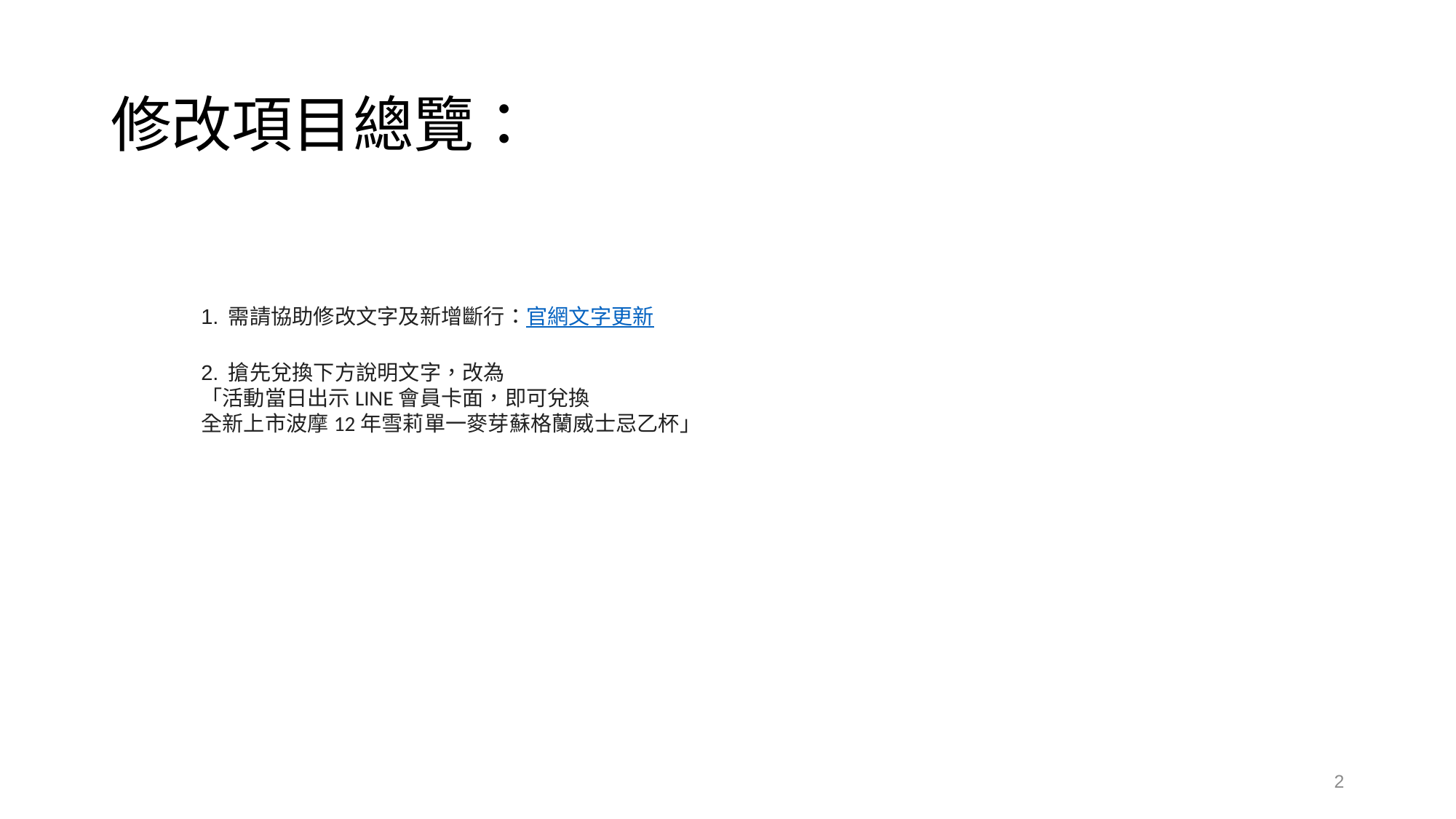

# 修改項目總覽：

需請協助修改文字及新增斷行：官網文字更新

搶先兌換下方說明文字，改為
「活動當日出示LINE會員卡面，即可兌換
全新上市波摩12年雪莉單一麥芽蘇格蘭威士忌乙杯」
2